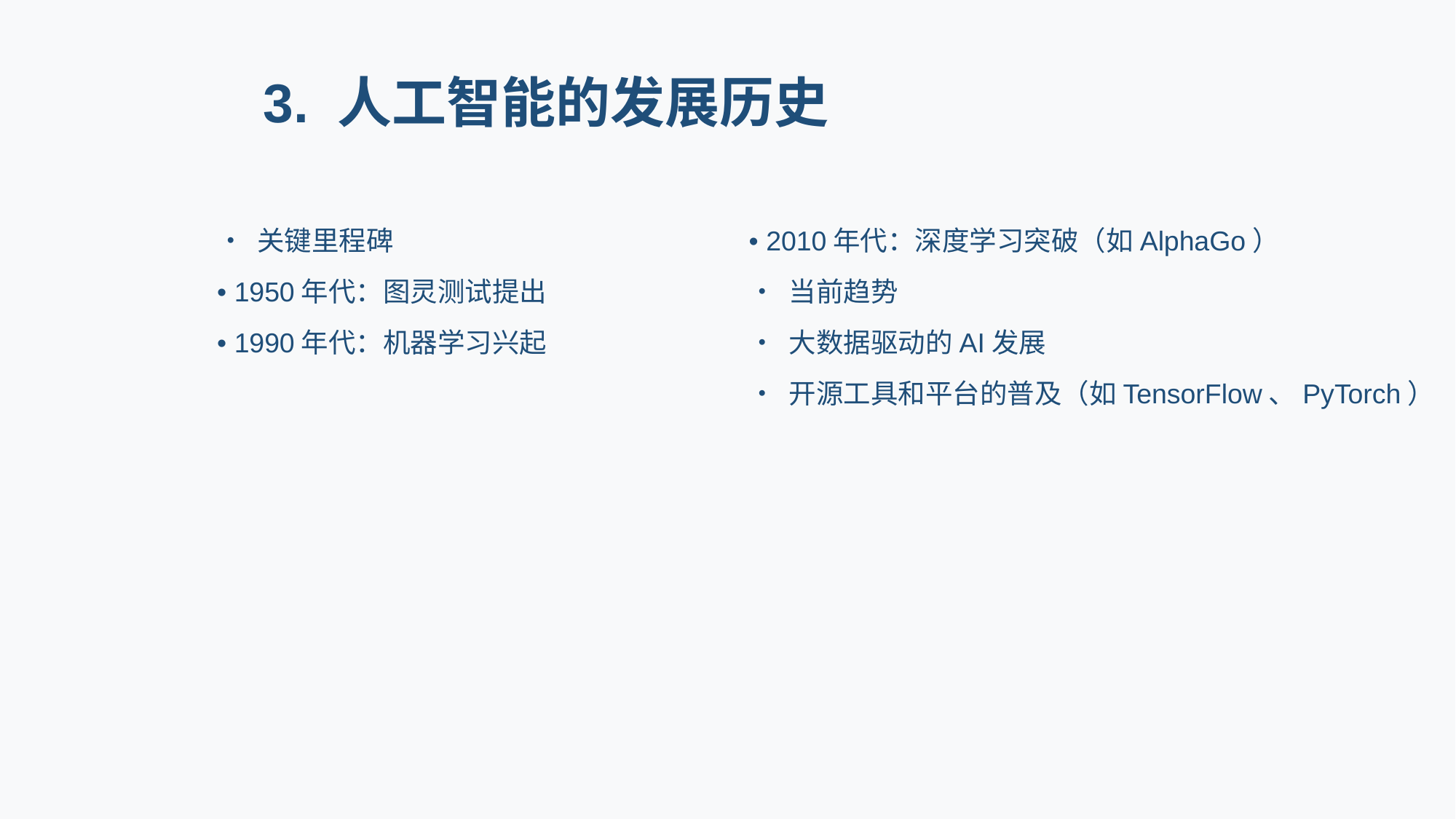

# 3. 人工智能的发展历史

• 关键里程碑
• 1950年代：图灵测试提出
• 1990年代：机器学习兴起
• 2010年代：深度学习突破（如AlphaGo）
• 当前趋势
• 大数据驱动的AI发展
• 开源工具和平台的普及（如TensorFlow、PyTorch）